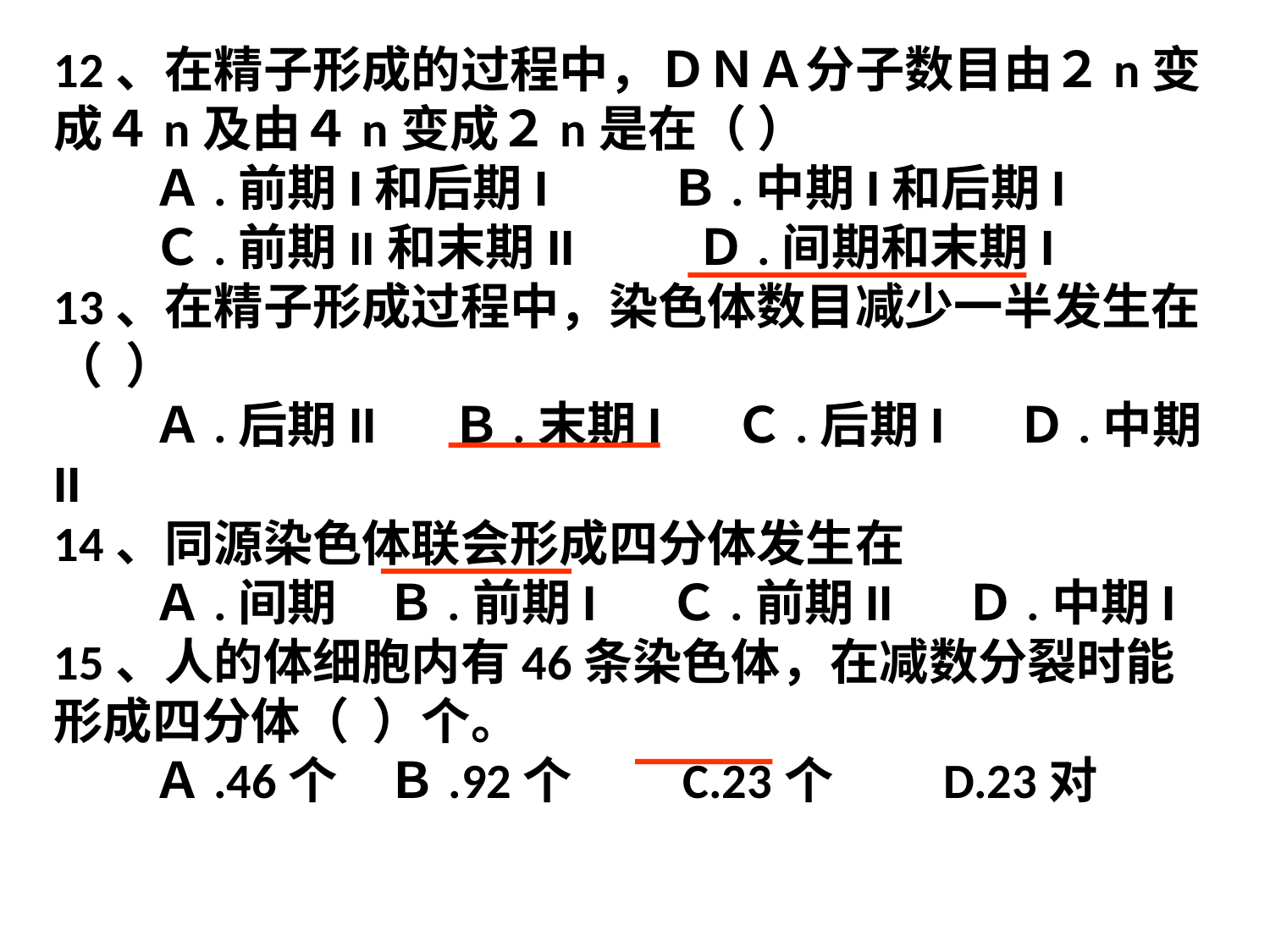

12、在精子形成的过程中，ＤＮＡ分子数目由２n变成４n及由４n变成２n是在（ ）
　　Ａ.前期I和后期I 　　Ｂ.中期I和后期I
　　Ｃ.前期II和末期II 　　Ｄ.间期和末期I
13、在精子形成过程中，染色体数目减少一半发生在（  ）
　　Ａ.后期II 　Ｂ.末期I 　Ｃ.后期I 　Ｄ.中期II
14、同源染色体联会形成四分体发生在
　　Ａ.间期　Ｂ.前期I 　Ｃ.前期II 　Ｄ.中期I
15、人的体细胞内有46条染色体，在减数分裂时能形成四分体（  ）个。
　　Ａ.46个　Ｂ.92个　　C.23个　　D.23对